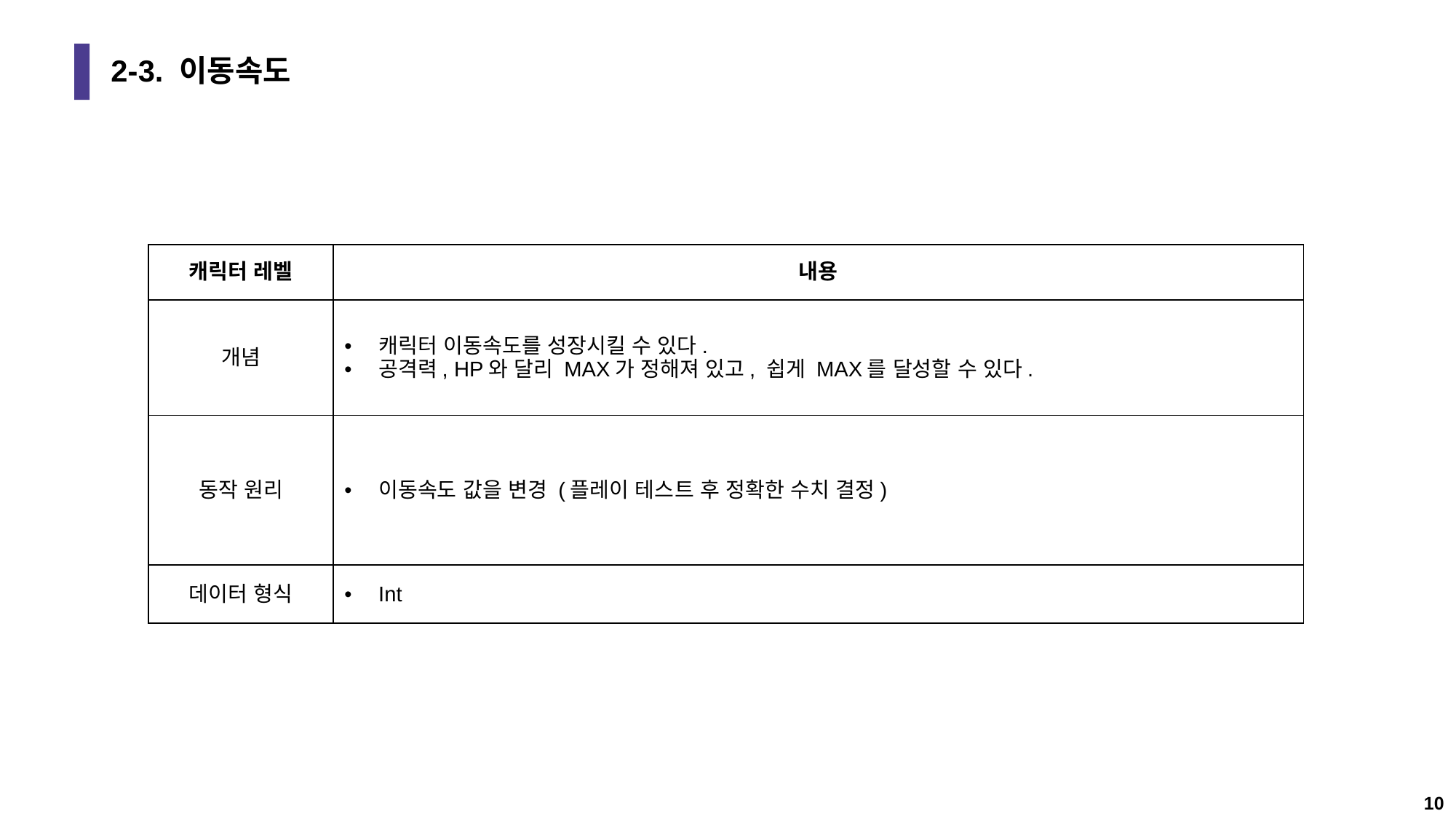

# 2-3. 이동속도
| 캐릭터 레벨 | 내용 |
| --- | --- |
| 개념 | 캐릭터 이동속도를 성장시킬 수 있다. 공격력, HP와 달리 MAX가 정해져 있고, 쉽게 MAX를 달성할 수 있다. |
| 동작 원리 | 이동속도 값을 변경 (플레이 테스트 후 정확한 수치 결정) |
| 데이터 형식 | Int |